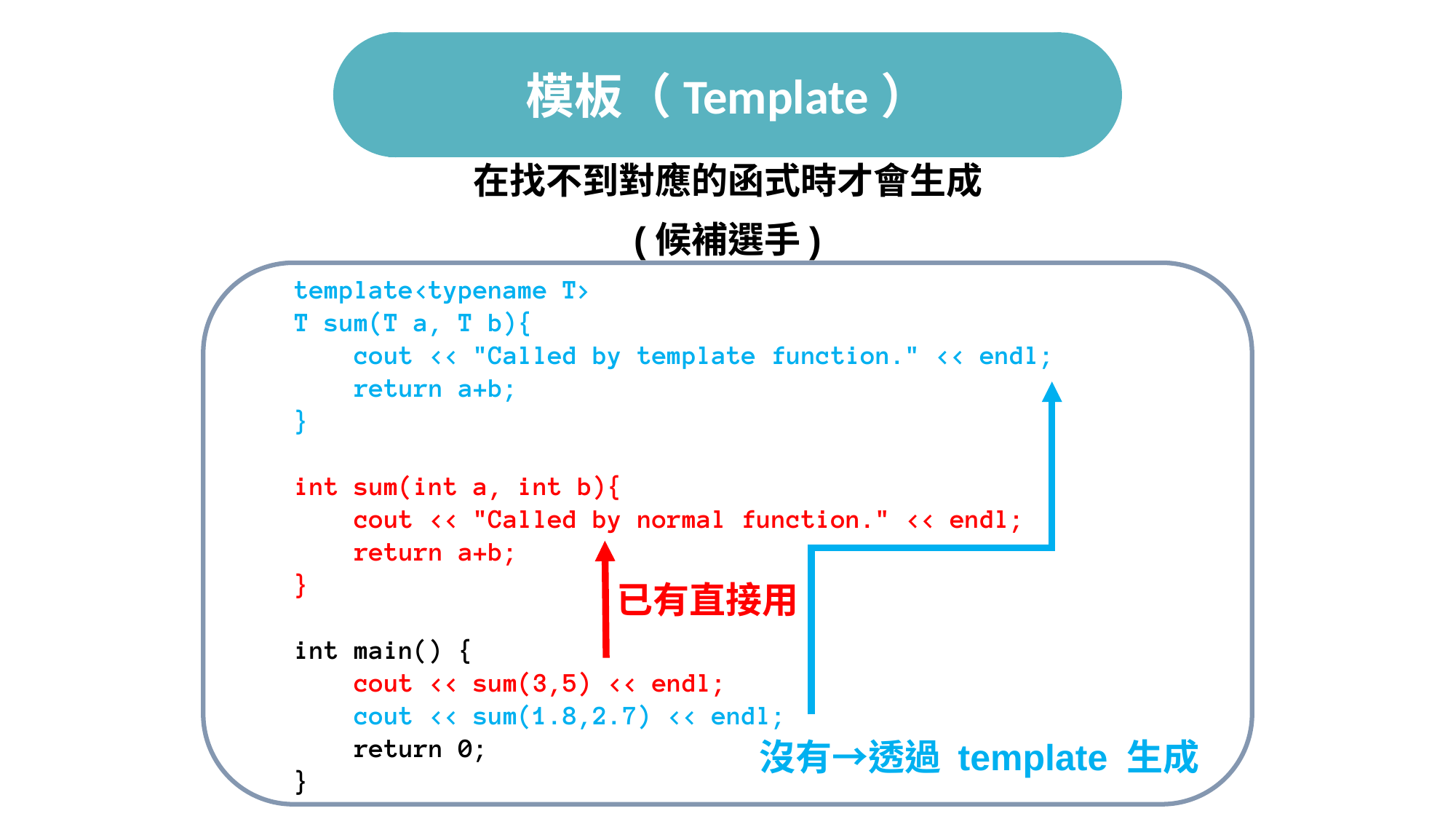

# 模板（Template）
在找不到對應的函式時才會生成
(候補選手)
template<typename T>
T sum(T a, T b){
    cout << "Called by template function." << endl;
    return a+b;
}

int sum(int a, int b){
    cout << "Called by normal function." << endl;
    return a+b;
}

int main() {
    cout << sum(3,5) << endl;
    cout << sum(1.8,2.7) << endl;
    return 0;
}
已有直接用
沒有→透過 template 生成